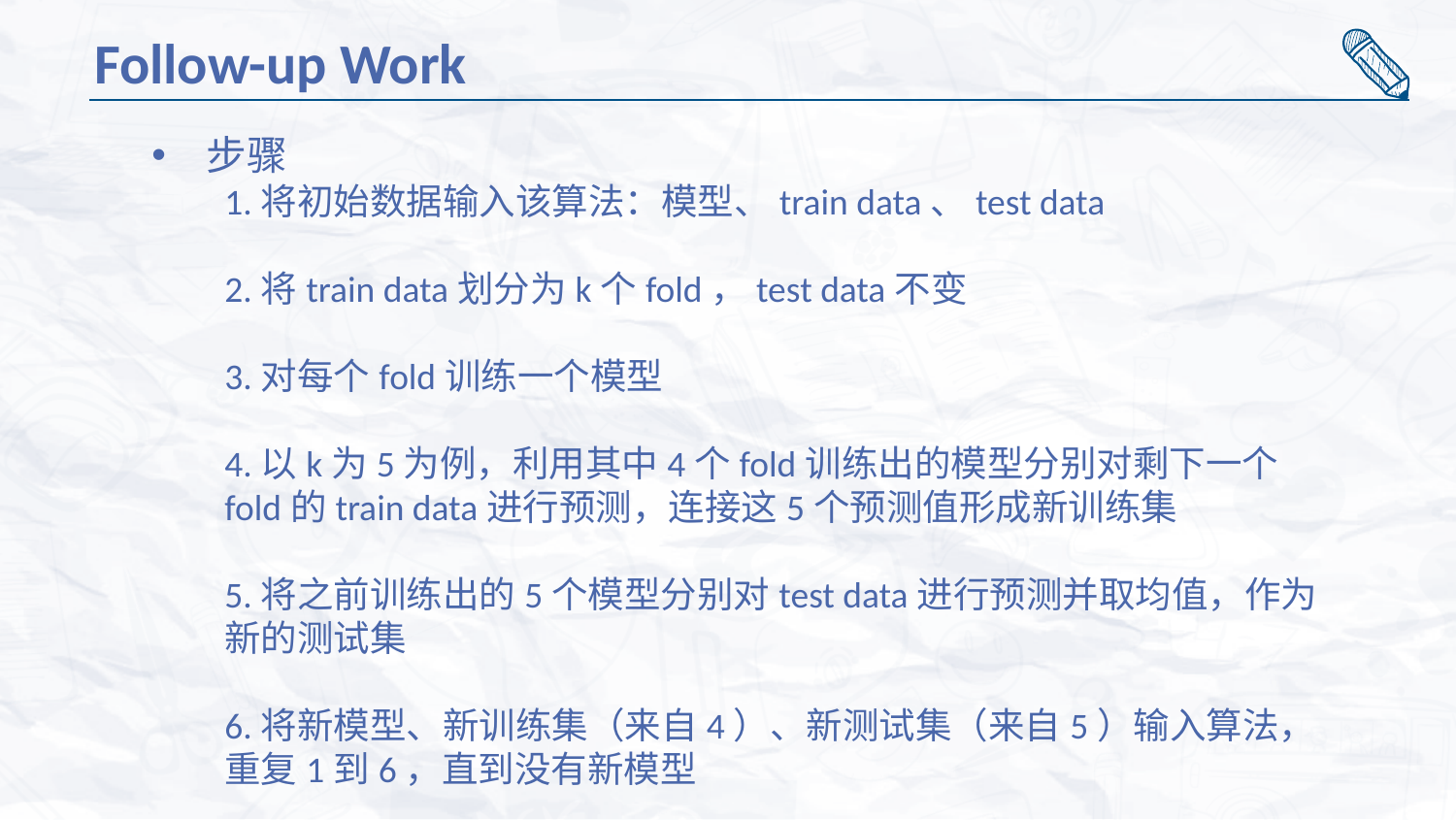

Follow-up Work
步骤
1.将初始数据输入该算法：模型、train data、test data

2.将train data划分为k个fold，test data不变

3.对每个fold训练一个模型

4.以k为5为例，利用其中4个fold训练出的模型分别对剩下一个fold的train data进行预测，连接这5个预测值形成新训练集

5.将之前训练出的5个模型分别对test data进行预测并取均值，作为新的测试集

6.将新模型、新训练集（来自4）、新测试集（来自5）输入算法，重复1到6，直到没有新模型